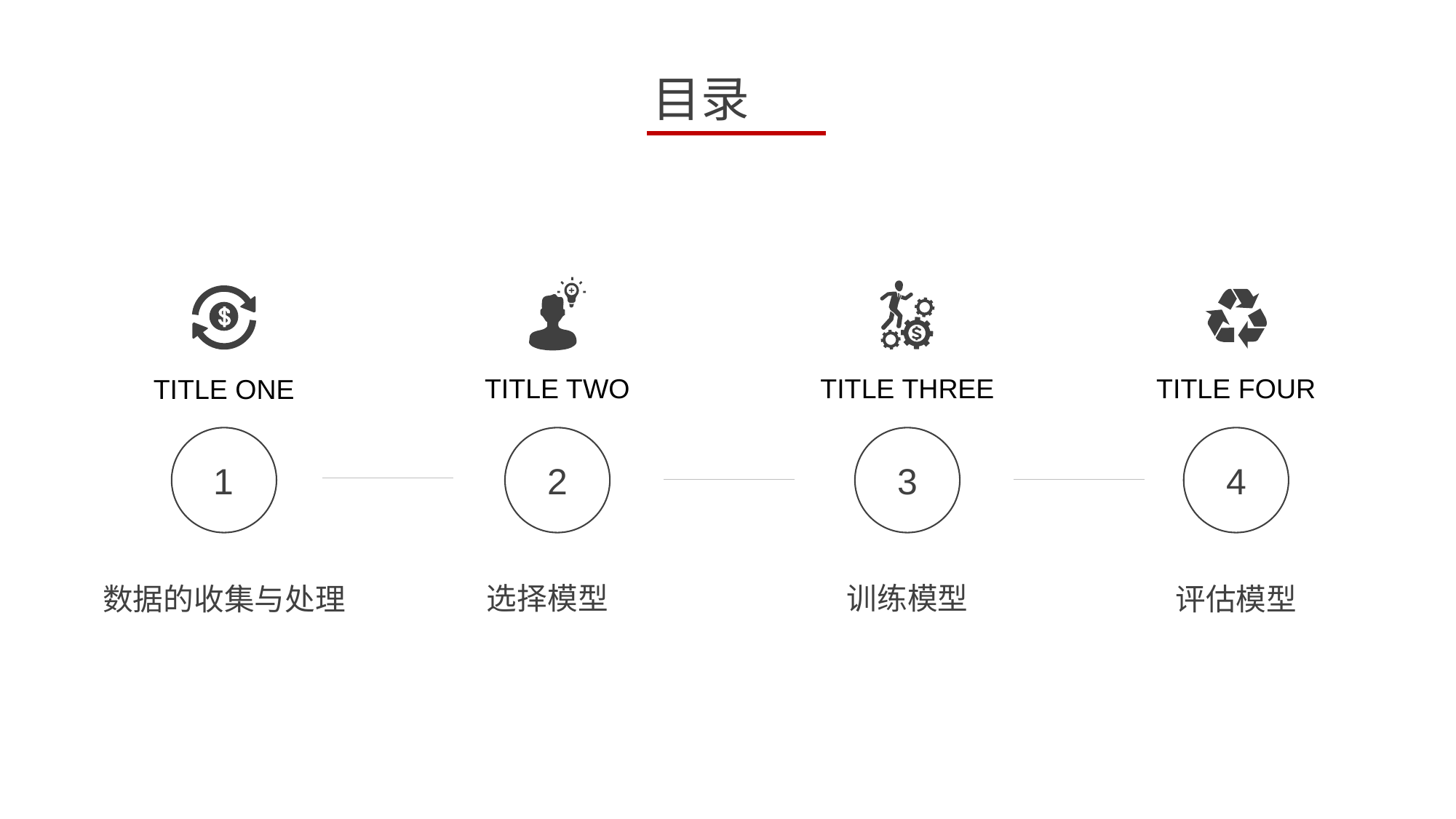

目录

TITLE TWO
TITLE THREE
TITLE FOUR
TITLE ONE
1
2
3
4
训练模型
选择模型
数据的收集与处理
评估模型